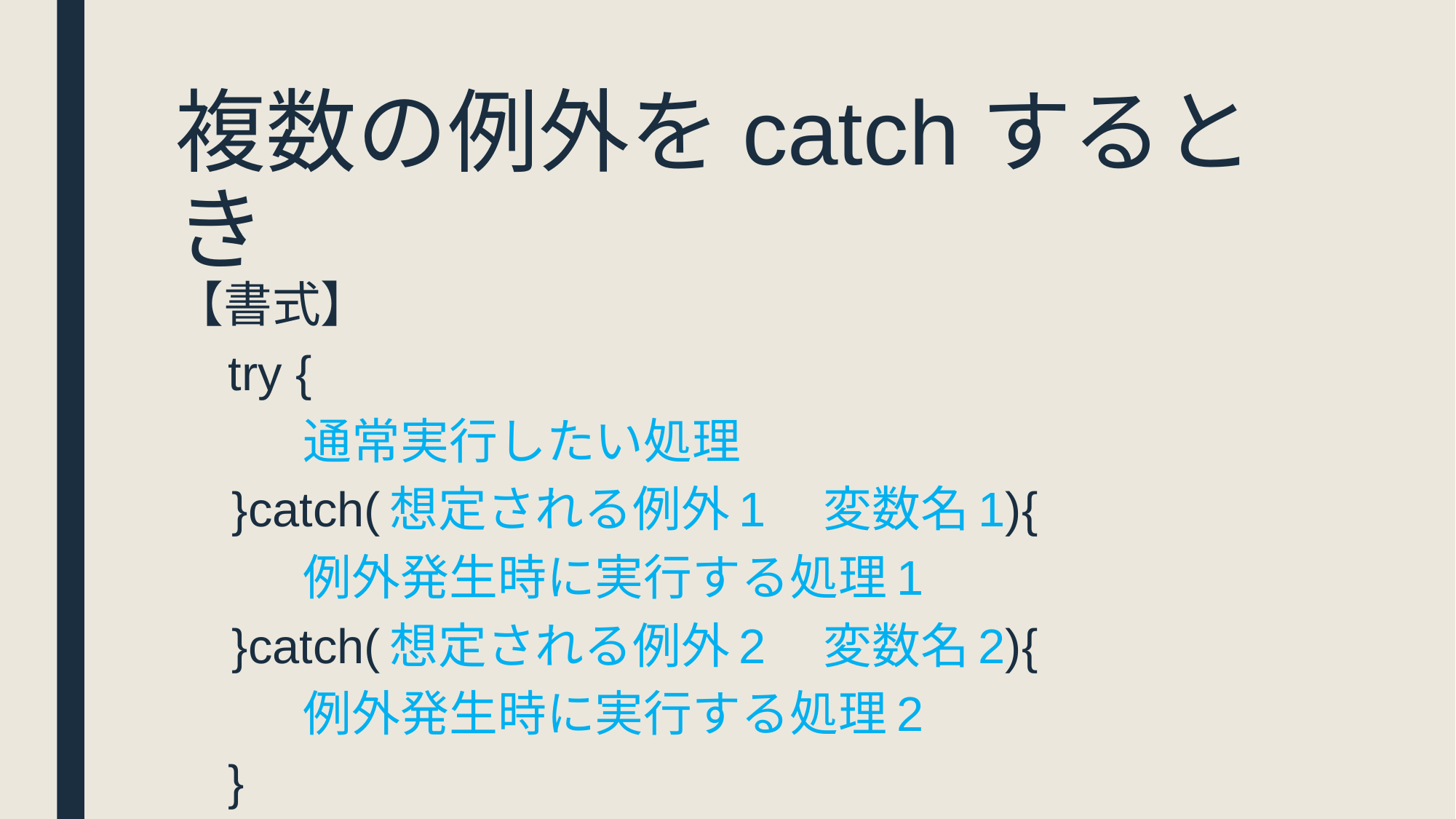

# 複数の例外をcatchするとき
【書式】
    try {
	　通常実行したい処理
　}catch(想定される例外1　変数名1){
	　例外発生時に実行する処理1
　}catch(想定される例外2　変数名2){
	　例外発生時に実行する処理2
    }